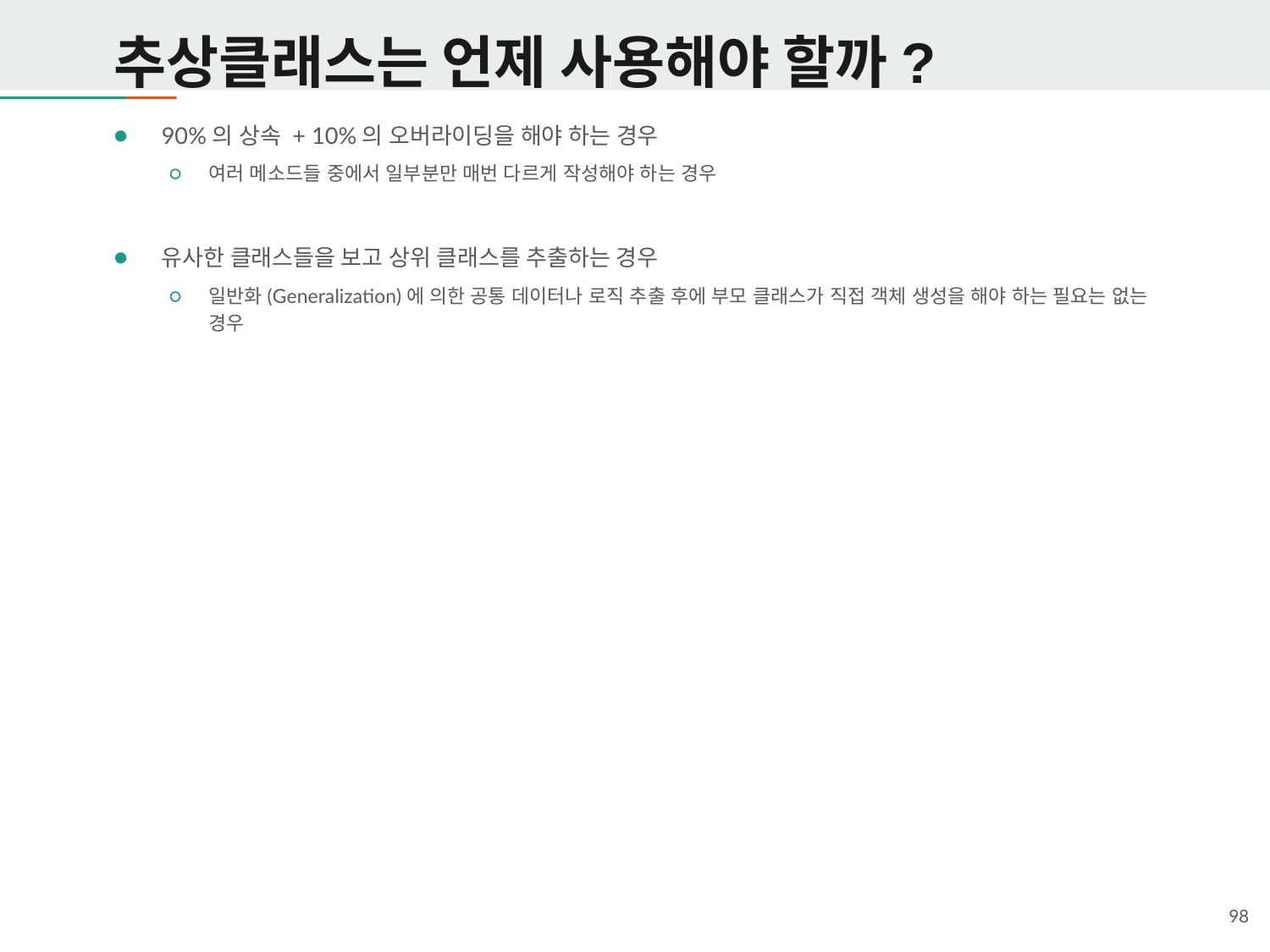

# 추상클래스는 언제 사용해야 할까?
90%의 상속 + 10%의 오버라이딩을 해야 하는 경우
여러 메소드들 중에서 일부분만 매번 다르게 작성해야 하는 경우

유사한 클래스들을 보고 상위 클래스를 추출하는 경우
일반화(Generalization)에 의한 공통 데이터나 로직 추출 후에 부모 클래스가 직접 객체 생성을 해야 하는 필요는 없는 경우

98